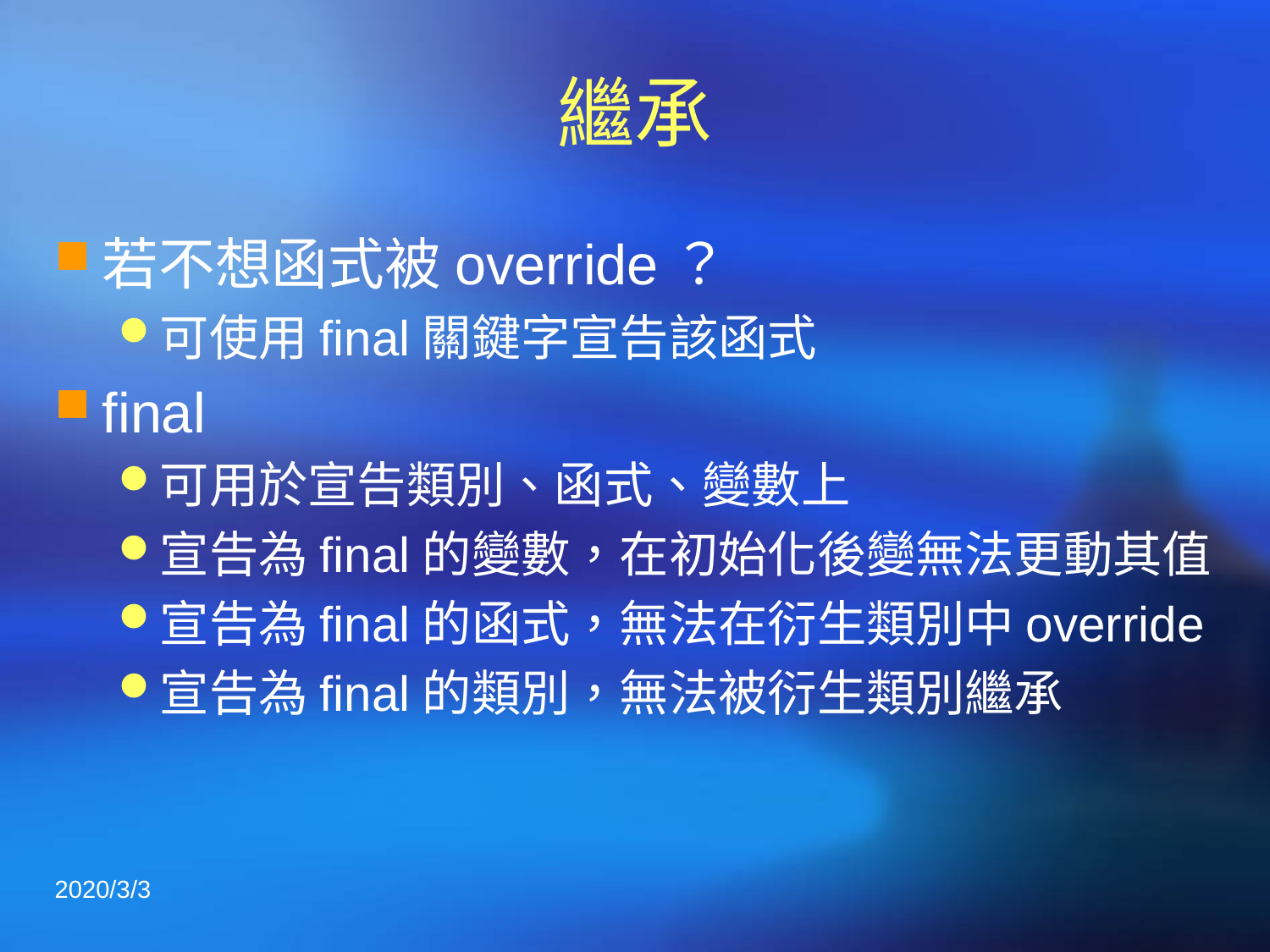

# 繼承
若不想函式被override？
可使用final關鍵字宣告該函式
final
可用於宣告類別、函式、變數上
宣告為final的變數，在初始化後變無法更動其值
宣告為final的函式，無法在衍生類別中override
宣告為final的類別，無法被衍生類別繼承
2020/3/3